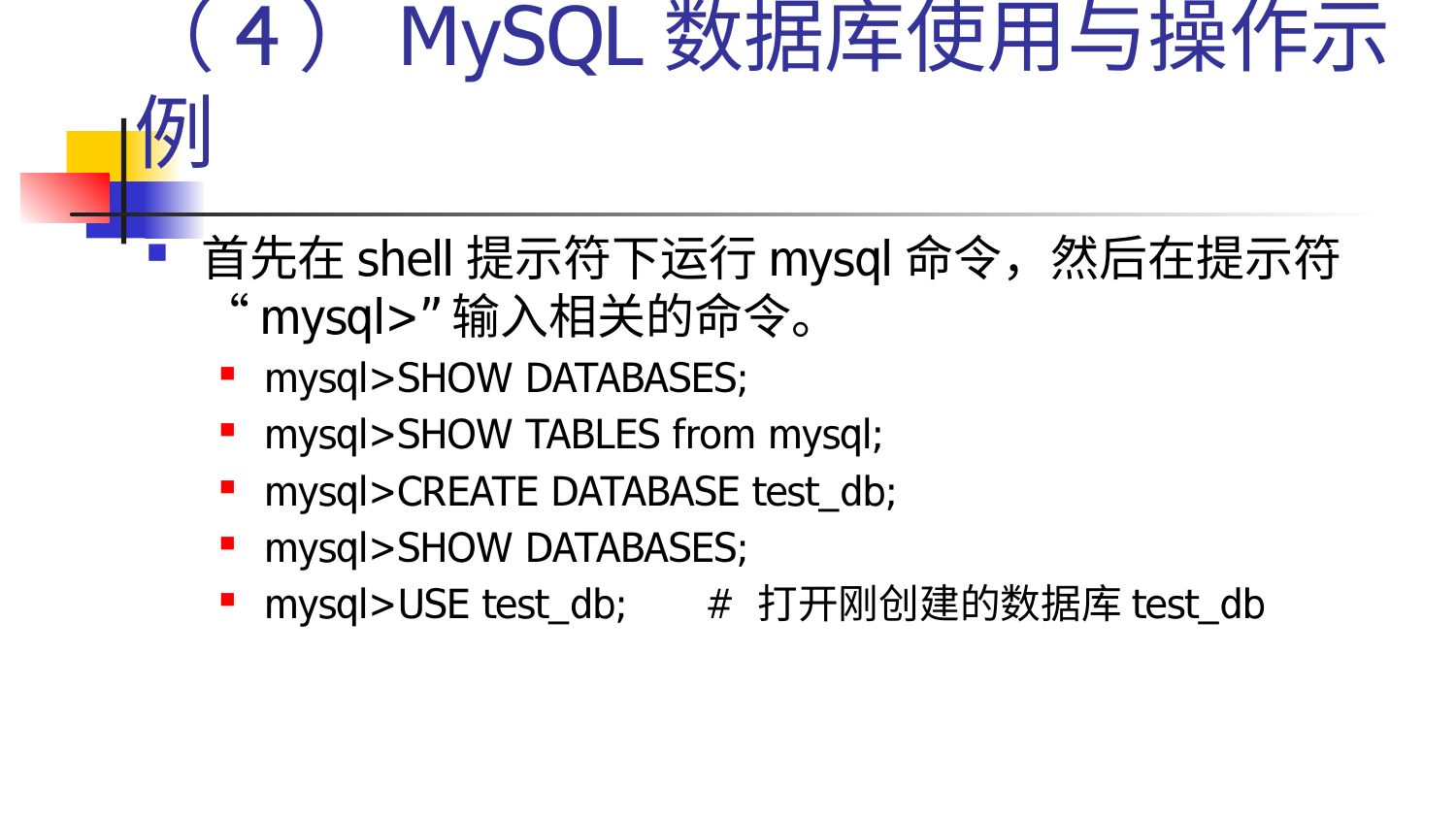

# （4）MySQL数据库使用与操作示例
首先在shell提示符下运行mysql命令，然后在提示符“mysql>”输入相关的命令。
mysql>SHOW DATABASES;
mysql>SHOW TABLES from mysql;
mysql>CREATE DATABASE test_db;
mysql>SHOW DATABASES;
mysql>USE test_db;      # 打开刚创建的数据库test_db